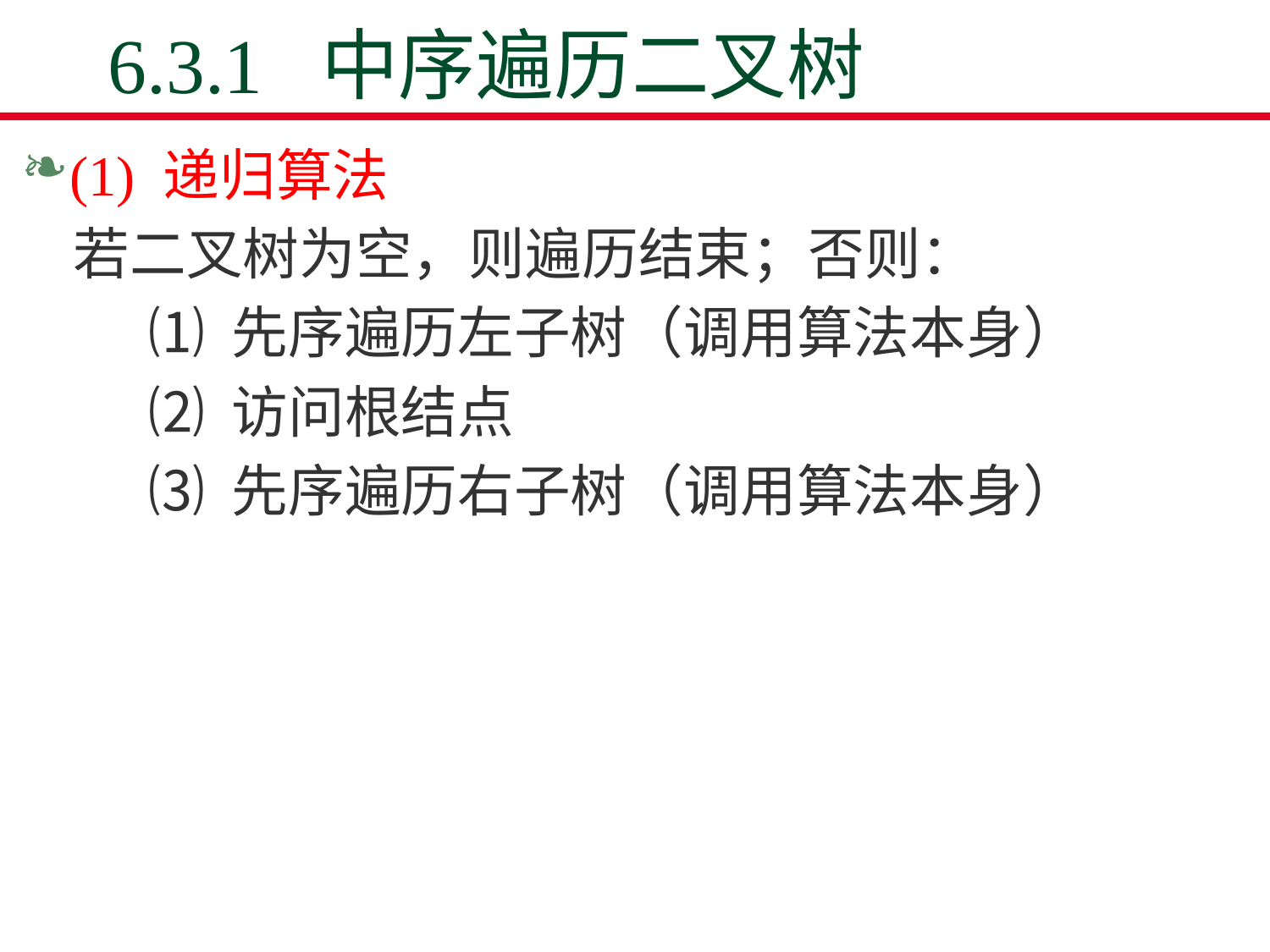

# 6.3.1  中序遍历二叉树
(1) 递归算法
   若二叉树为空，则遍历结束；否则：
	⑴ 先序遍历左子树（调用算法本身）
	⑵ 访问根结点
	⑶ 先序遍历右子树（调用算法本身）